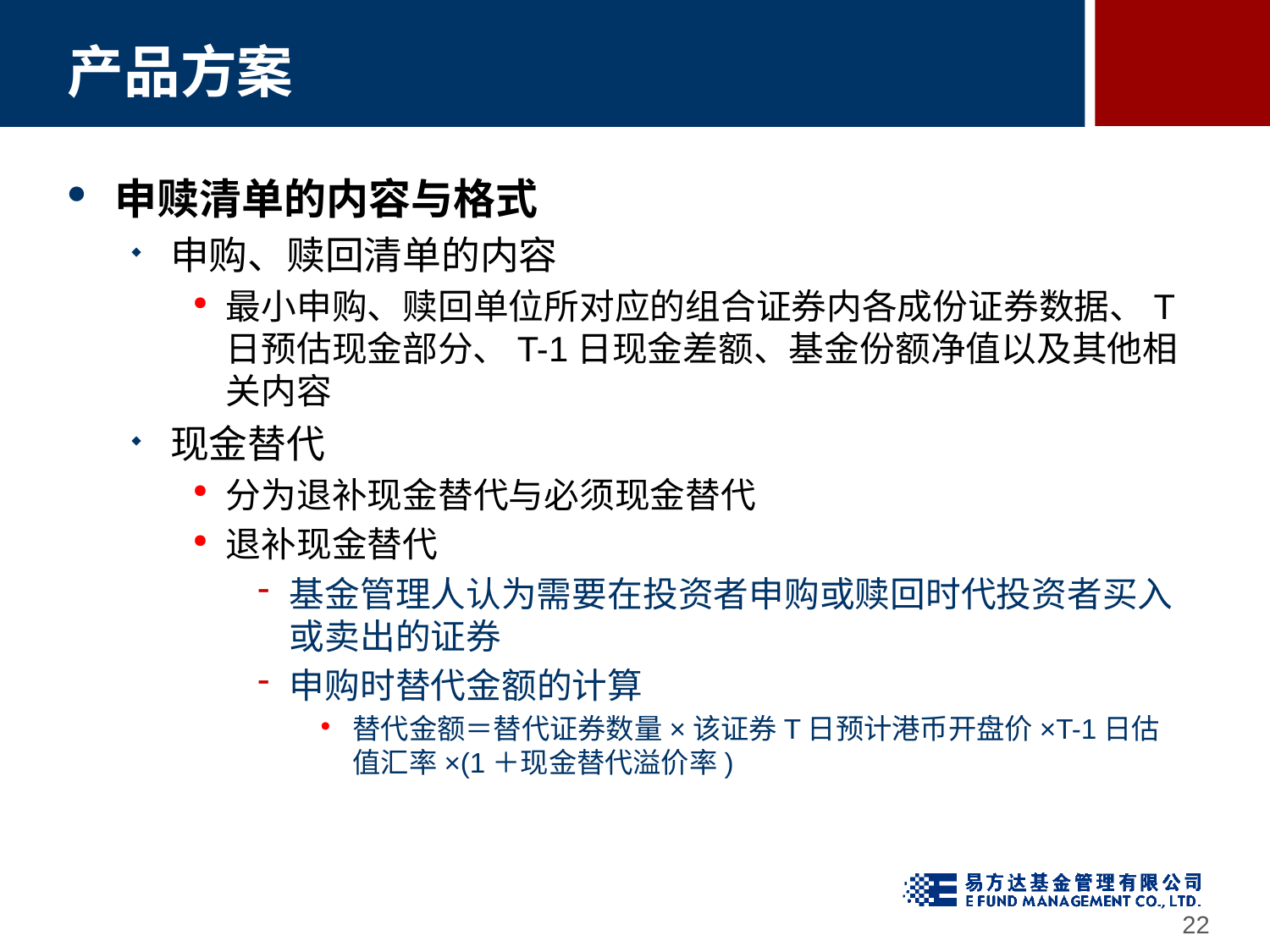

# 产品方案
申赎清单的内容与格式
申购、赎回清单的内容
最小申购、赎回单位所对应的组合证券内各成份证券数据、T日预估现金部分、T-1日现金差额、基金份额净值以及其他相关内容
现金替代
分为退补现金替代与必须现金替代
退补现金替代
基金管理人认为需要在投资者申购或赎回时代投资者买入或卖出的证券
申购时替代金额的计算
替代金额＝替代证券数量×该证券T日预计港币开盘价×T-1日估值汇率×(1＋现金替代溢价率)